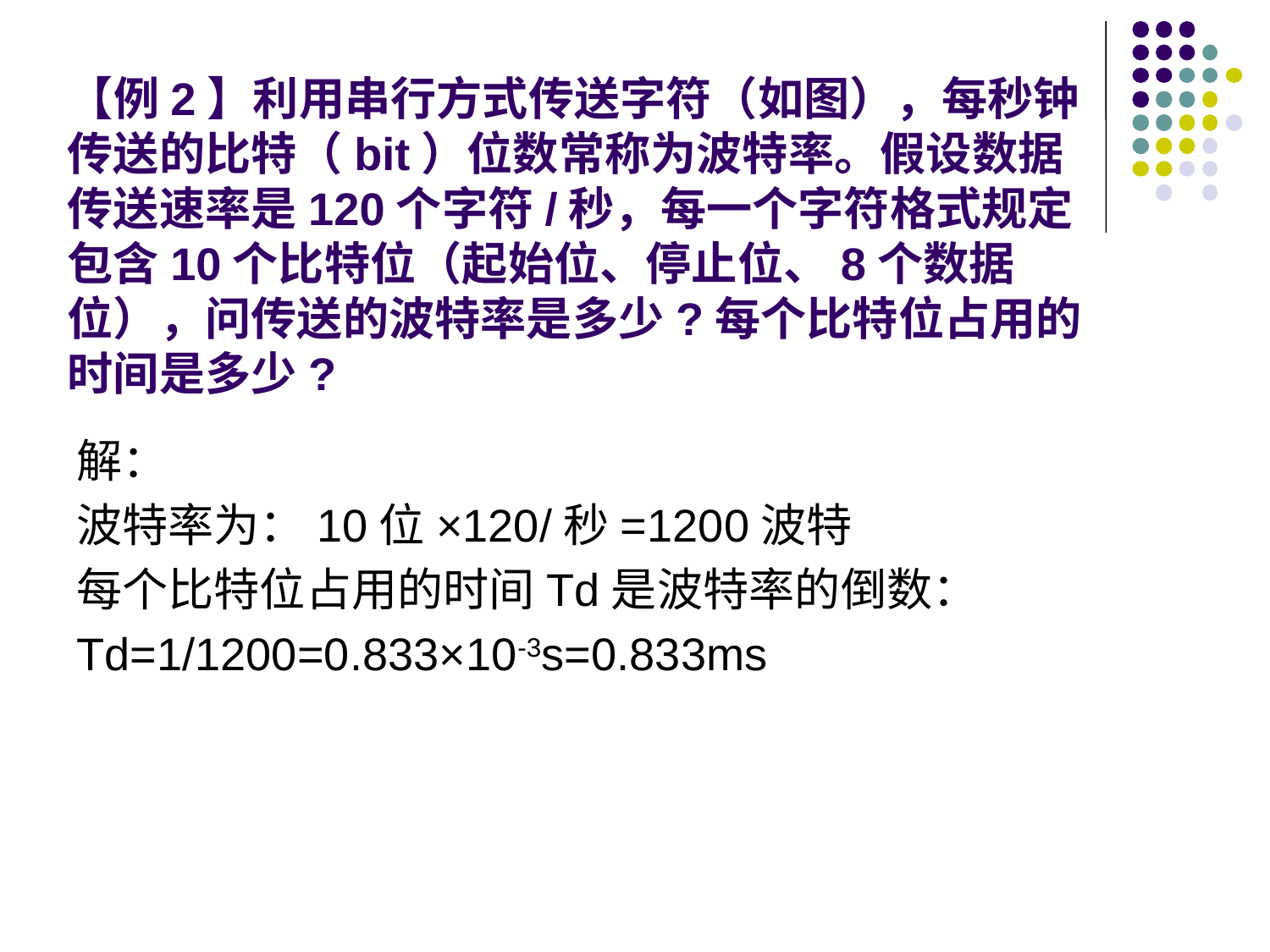

# 【例2】利用串行方式传送字符（如图），每秒钟传送的比特（bit）位数常称为波特率。假设数据传送速率是120个字符/秒，每一个字符格式规定包含10个比特位（起始位、停止位、8个数据位），问传送的波特率是多少?每个比特位占用的时间是多少?
解：
波特率为：10位×120/秒=1200波特
每个比特位占用的时间Td是波特率的倒数：
Td=1/1200=0.833×10-3s=0.833ms
36